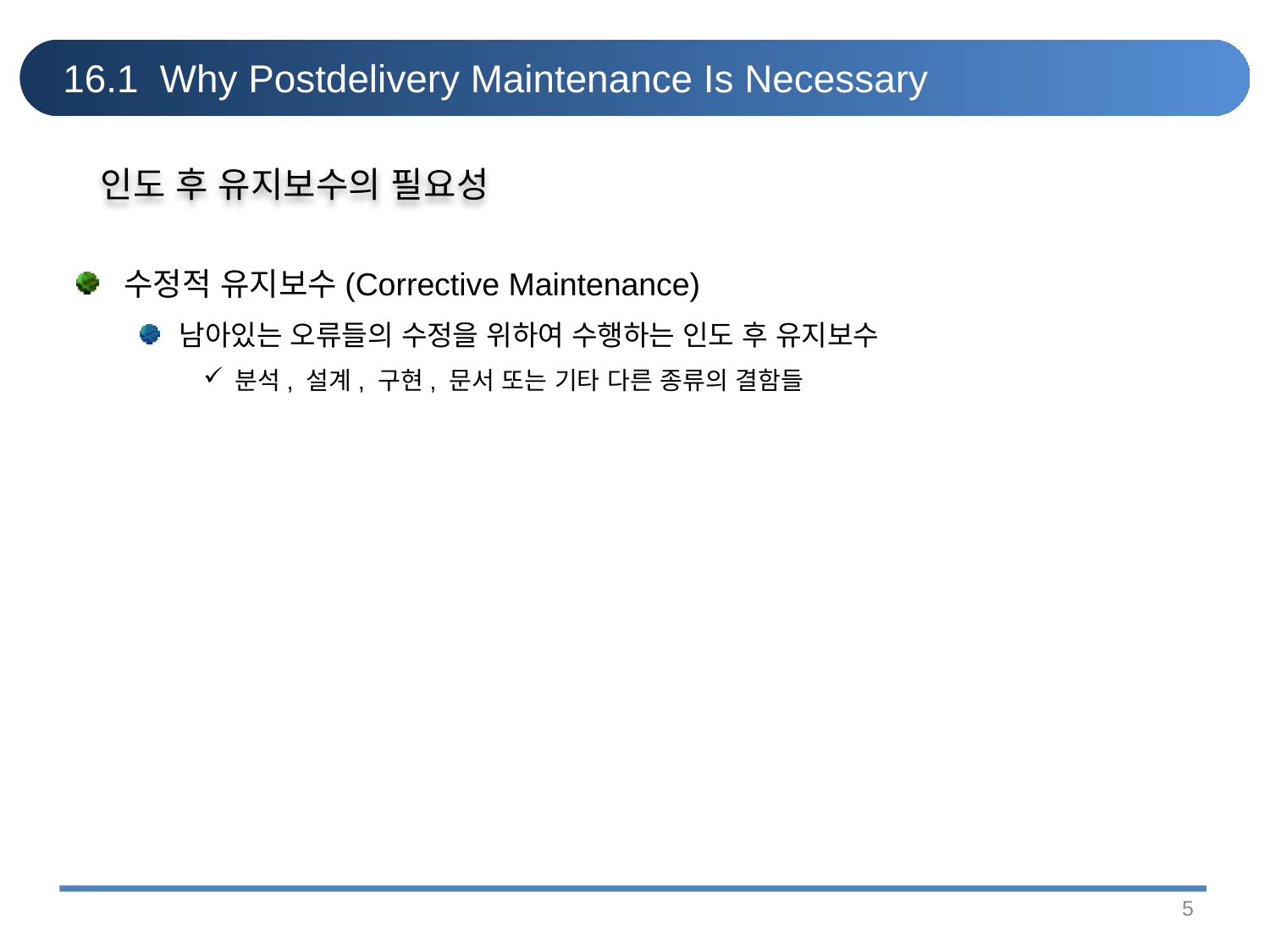

# 16.1  Why Postdelivery Maintenance Is Necessary
인도 후 유지보수의 필요성
수정적 유지보수(Corrective Maintenance)
남아있는 오류들의 수정을 위하여 수행하는 인도 후 유지보수
분석, 설계, 구현, 문서 또는 기타 다른 종류의 결함들

5